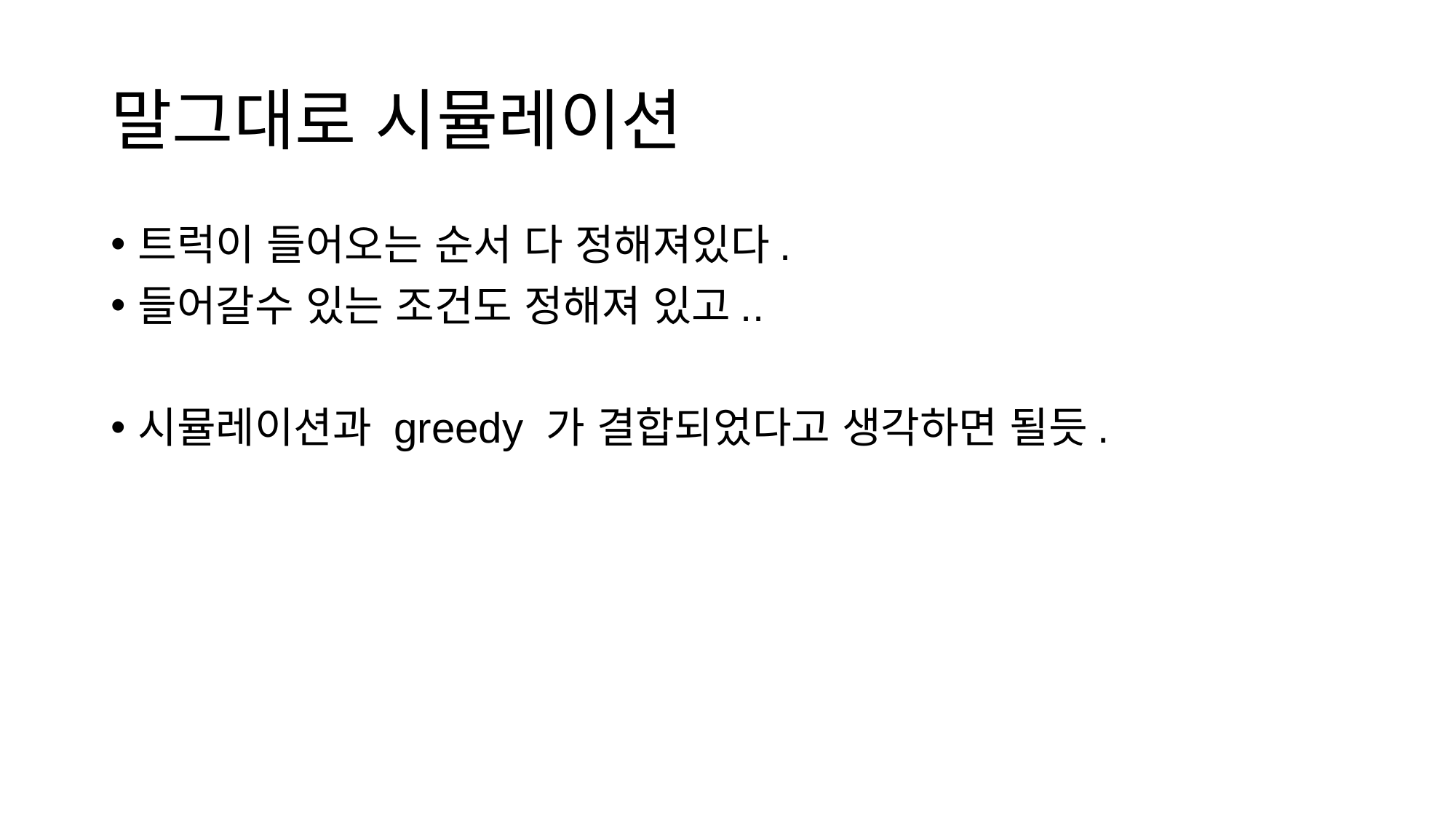

# 말그대로 시뮬레이션
트럭이 들어오는 순서 다 정해져있다.
들어갈수 있는 조건도 정해져 있고..

시뮬레이션과 greedy 가 결합되었다고 생각하면 될듯.